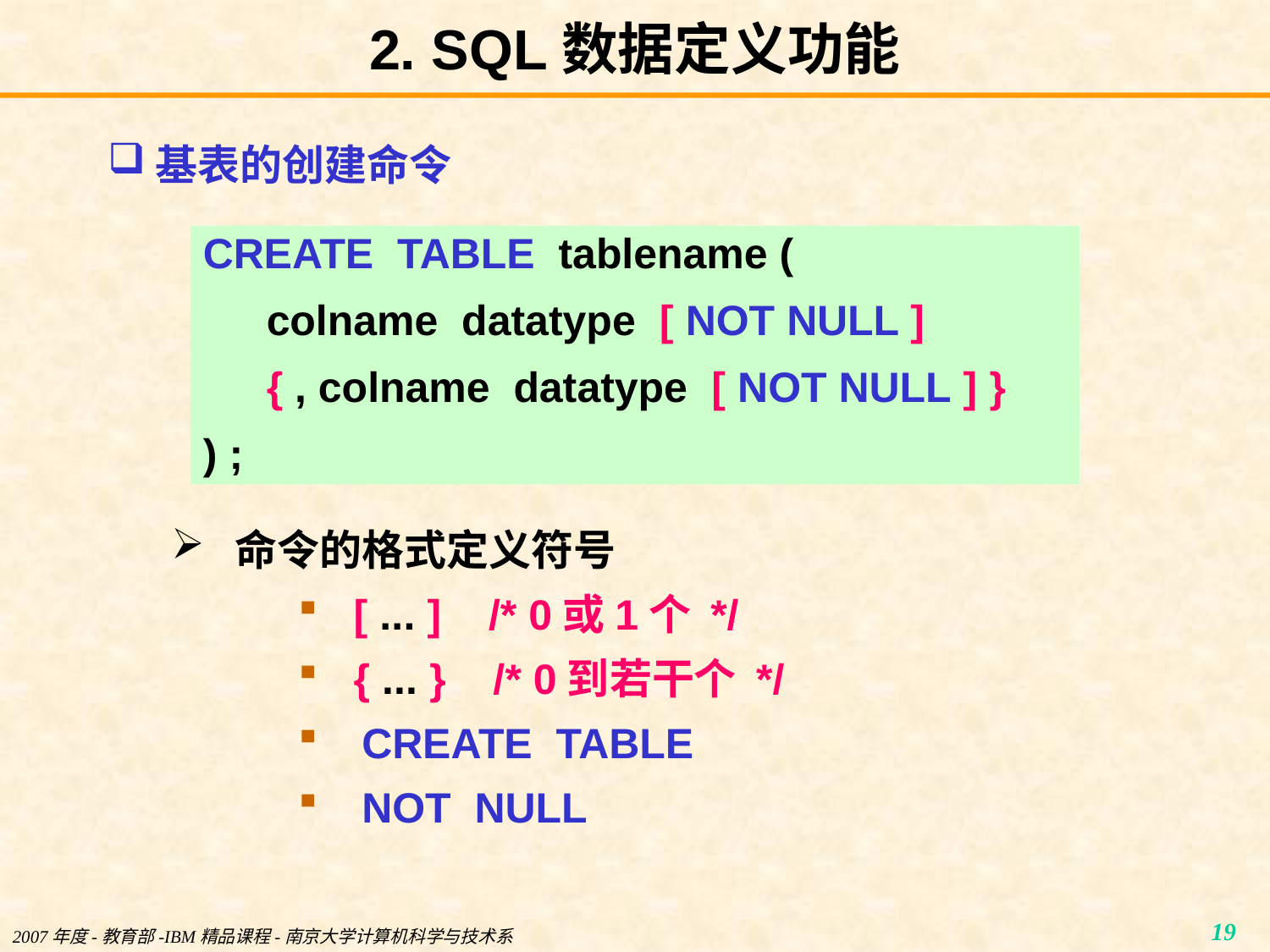

# 2. SQL数据定义功能
基表的创建命令

命令的格式定义符号
  [ ... ]    /* 0或1个 */
  { ... }    /* 0到若干个 */
CREATE  TABLE
NOT  NULL
CREATE  TABLE  tablename (
colname  datatype  [ NOT NULL ]
{ , colname  datatype  [ NOT NULL ] }
) ;
19
2007年度-教育部-IBM精品课程-南京大学计算机科学与技术系